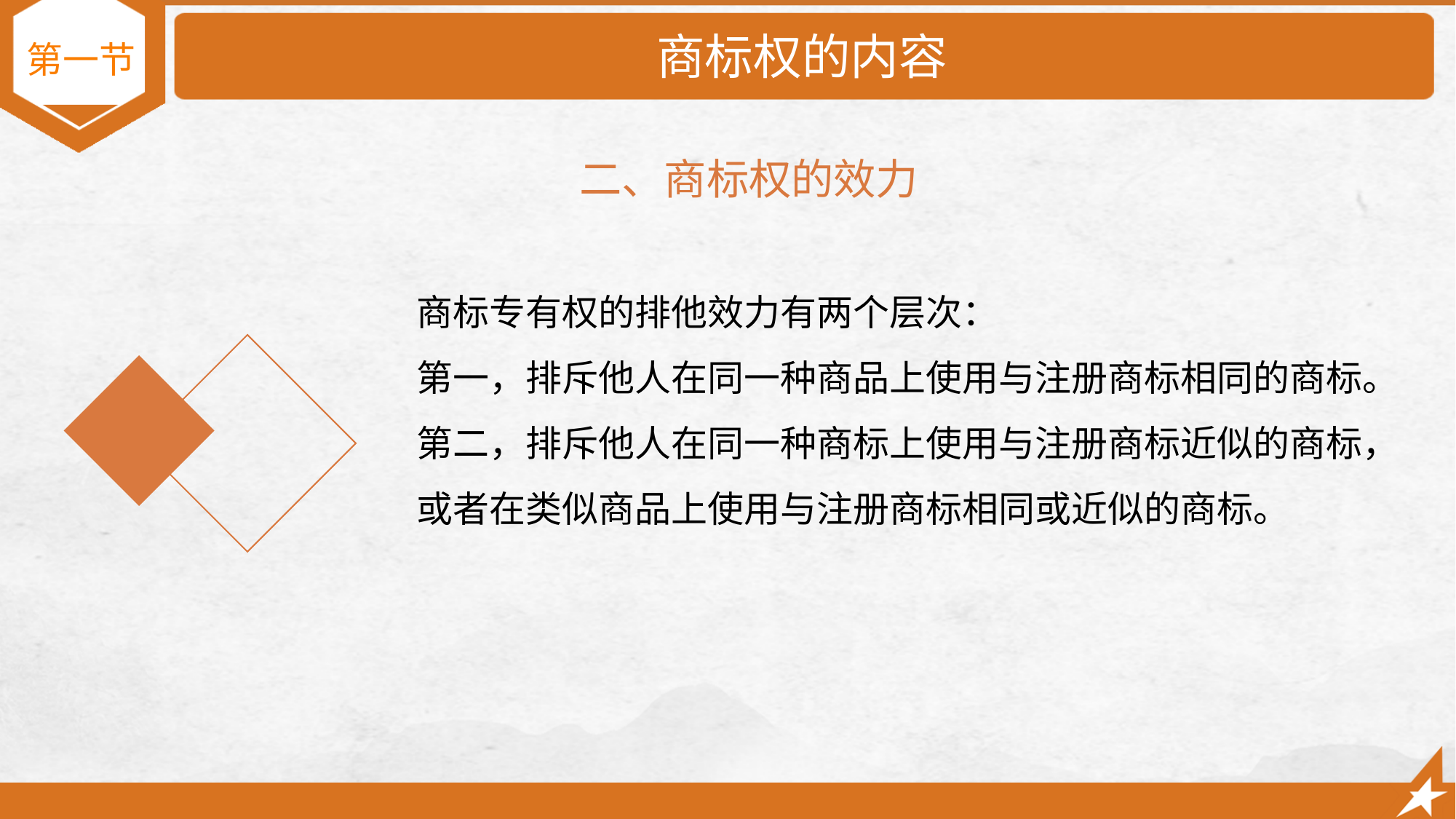

# 商标权的内容
第一节
二、商标权的效力
商标专有权的排他效力有两个层次：
第一，排斥他人在同一种商品上使用与注册商标相同的商标。
第二，排斥他人在同一种商标上使用与注册商标近似的商标，或者在类似商品上使用与注册商标相同或近似的商标。